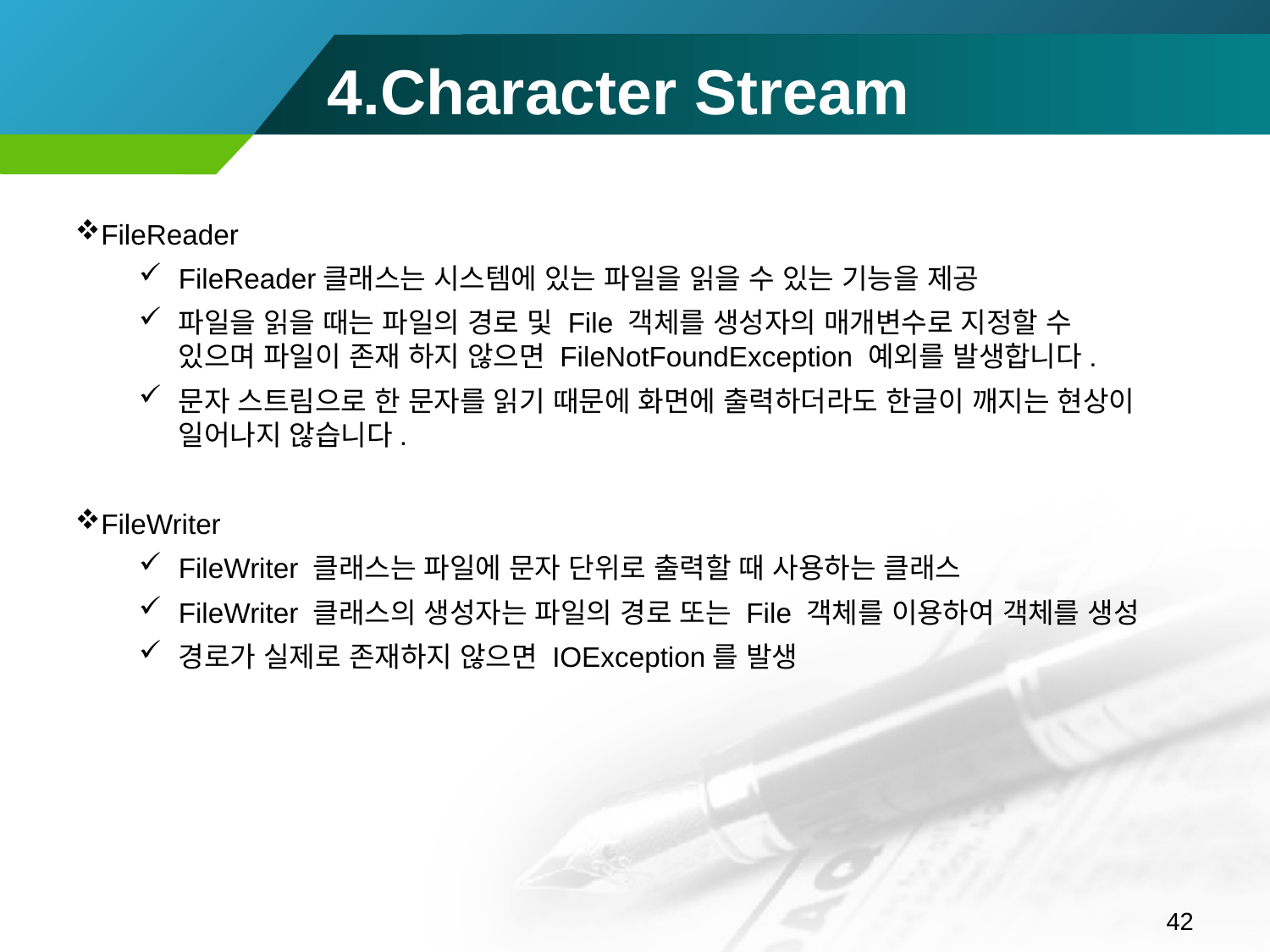

4.Character Stream
FileReader
FileReader클래스는 시스템에 있는 파일을 읽을 수 있는 기능을 제공
파일을 읽을 때는 파일의 경로 및 File 객체를 생성자의 매개변수로 지정할 수 있으며 파일이 존재 하지 않으면 FileNotFoundException 예외를 발생합니다.
문자 스트림으로 한 문자를 읽기 때문에 화면에 출력하더라도 한글이 깨지는 현상이 일어나지 않습니다.

FileWriter
FileWriter 클래스는 파일에 문자 단위로 출력할 때 사용하는 클래스
FileWriter 클래스의 생성자는 파일의 경로 또는 File 객체를 이용하여 객체를 생성
경로가 실제로 존재하지 않으면 IOException를 발생
42